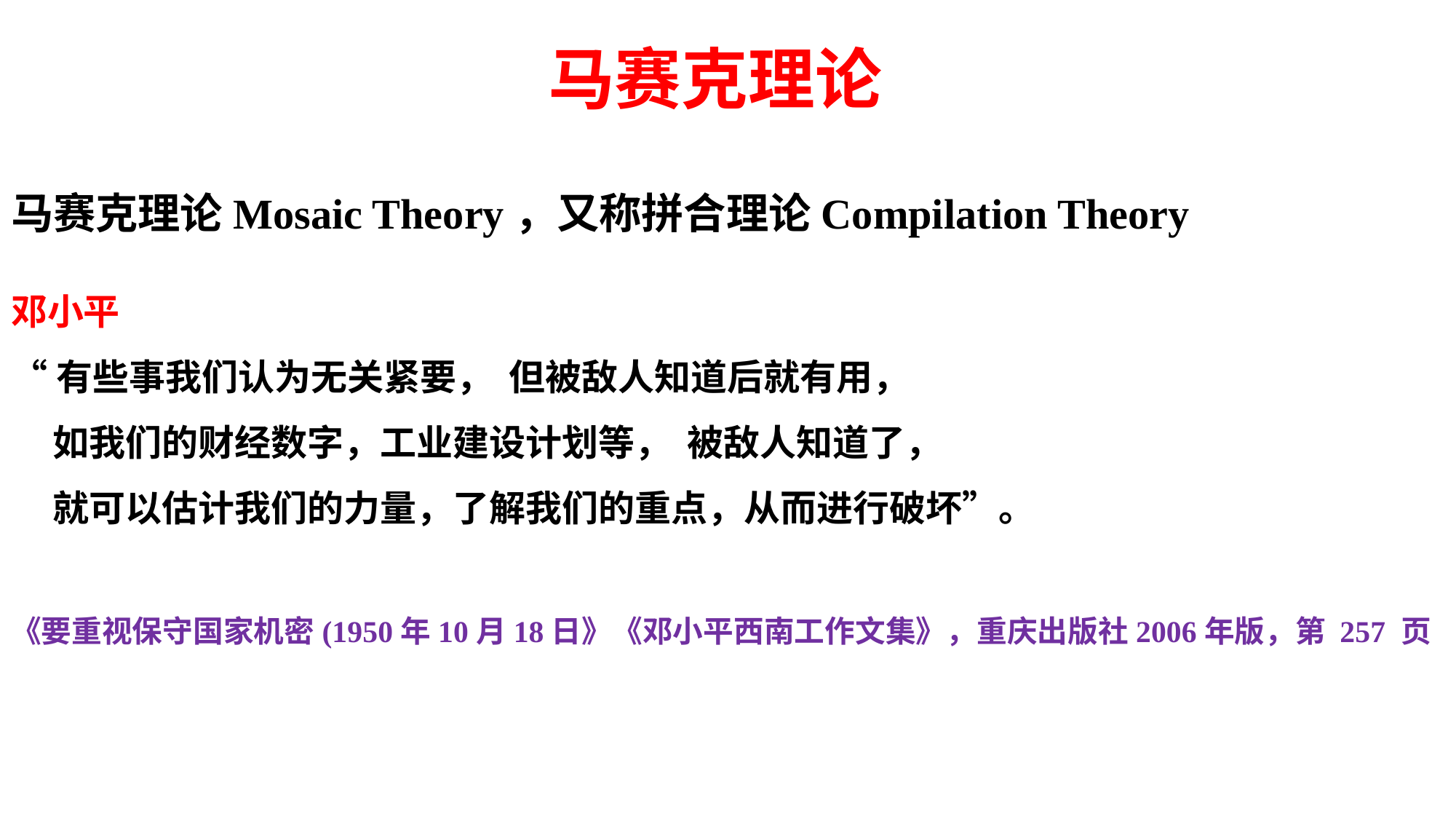

# 马赛克理论
马赛克理论Mosaic Theory，又称拼合理论Compilation Theory

邓小平
“有些事我们认为无关紧要，  但被敌人知道后就有用，
    如我们的财经数字，工业建设计划等，  被敌人知道了，
    就可以估计我们的力量，了解我们的重点，从而进行破坏”。

《要重视保守国家机密(1950年10月18日》《邓小平西南工作文集》，重庆出版社2006年版，第 257 页